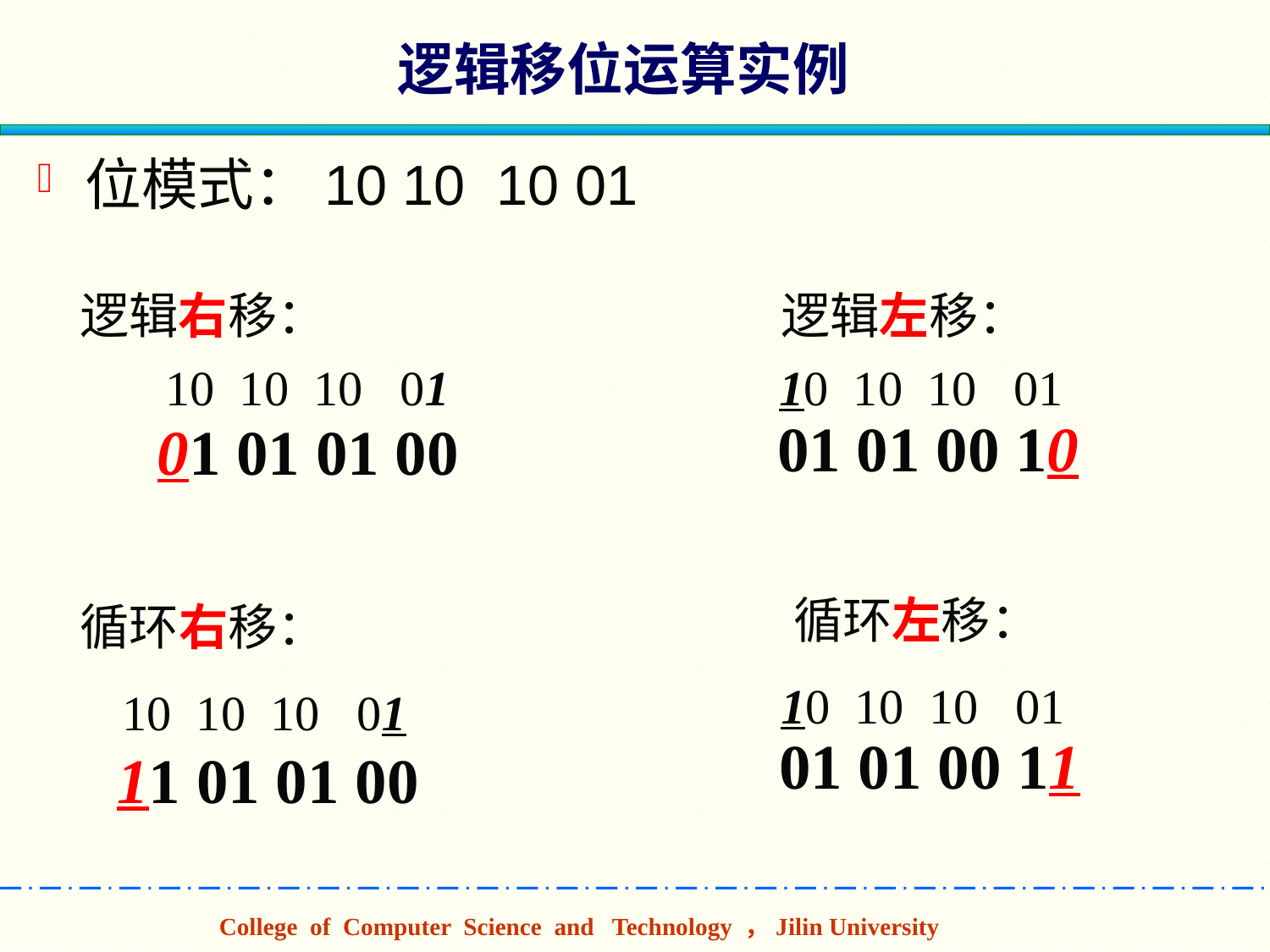

逻辑移位运算实例
位模式：10 10  10 01
逻辑右移：
逻辑左移：
10  10  10   01
10  10  10   01
01 01 00 10
01 01 01 00
循环左移：
循环右移：
10  10  10   01
10  10  10   01
01 01 00 11
 11 01 01 00